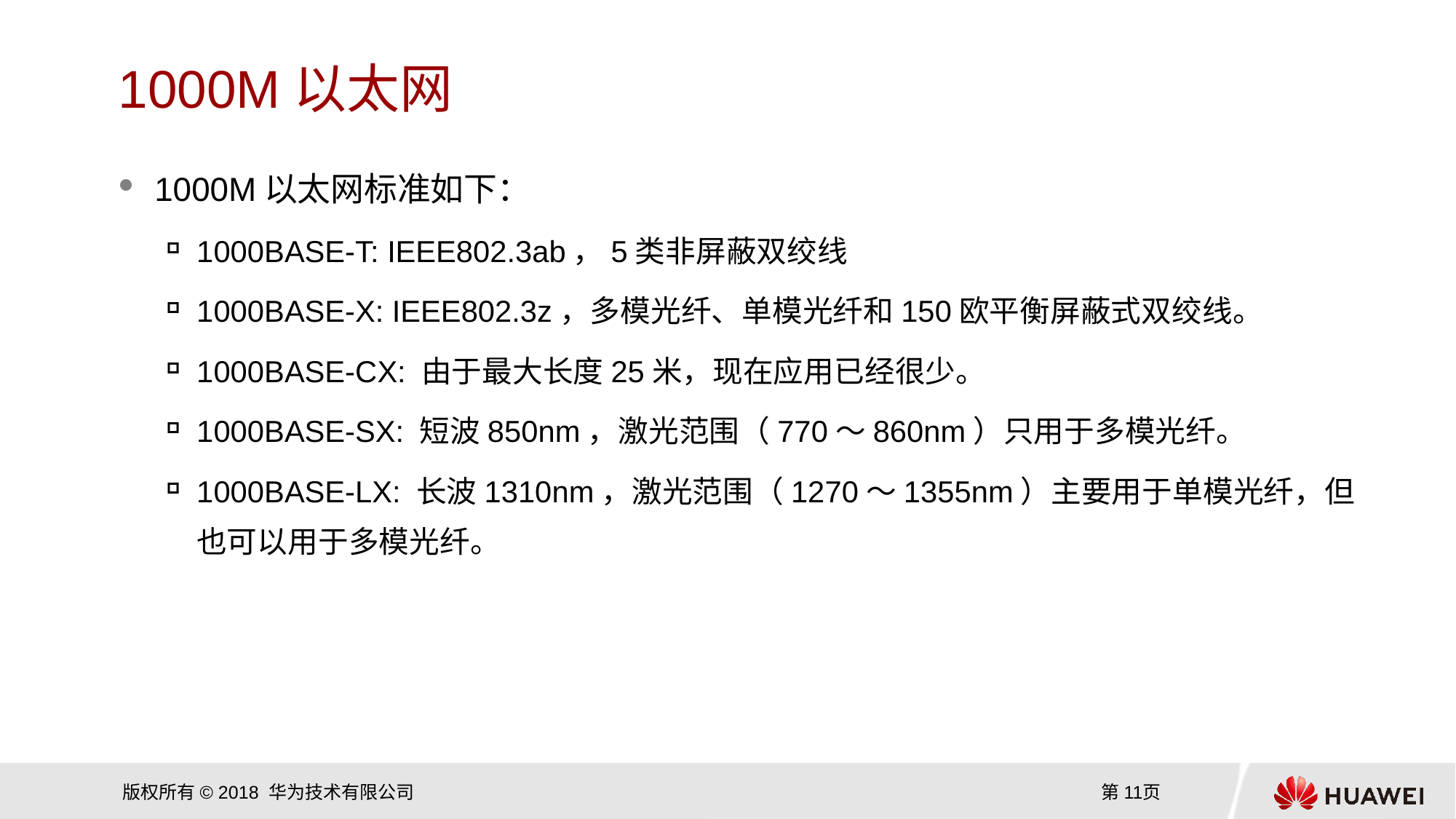

# 1000M以太网
1000M以太网标准如下：
1000BASE-T: IEEE802.3ab，5类非屏蔽双绞线
1000BASE-X: IEEE802.3z，多模光纤、单模光纤和150欧平衡屏蔽式双绞线。
1000BASE-CX: 由于最大长度25米，现在应用已经很少。
1000BASE-SX: 短波850nm，激光范围（770～860nm）只用于多模光纤。
1000BASE-LX: 长波1310nm，激光范围（1270～1355nm）主要用于单模光纤，但也可以用于多模光纤。